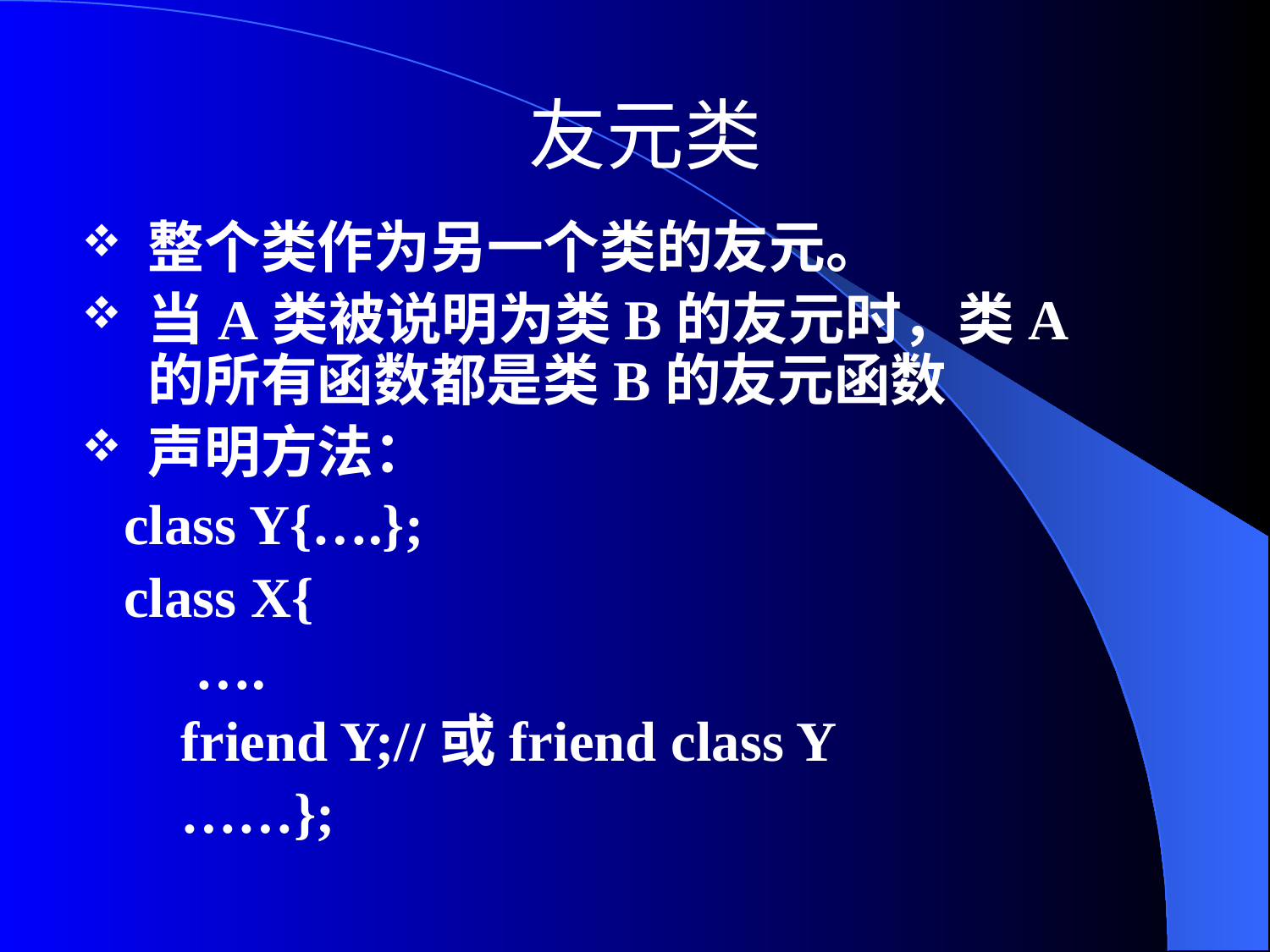

# 友元类
整个类作为另一个类的友元。
当A类被说明为类B的友元时，类A的所有函数都是类B的友元函数
声明方法：
   class Y{….};
   class X{
        ….
       friend Y;//或friend class Y
       ……};